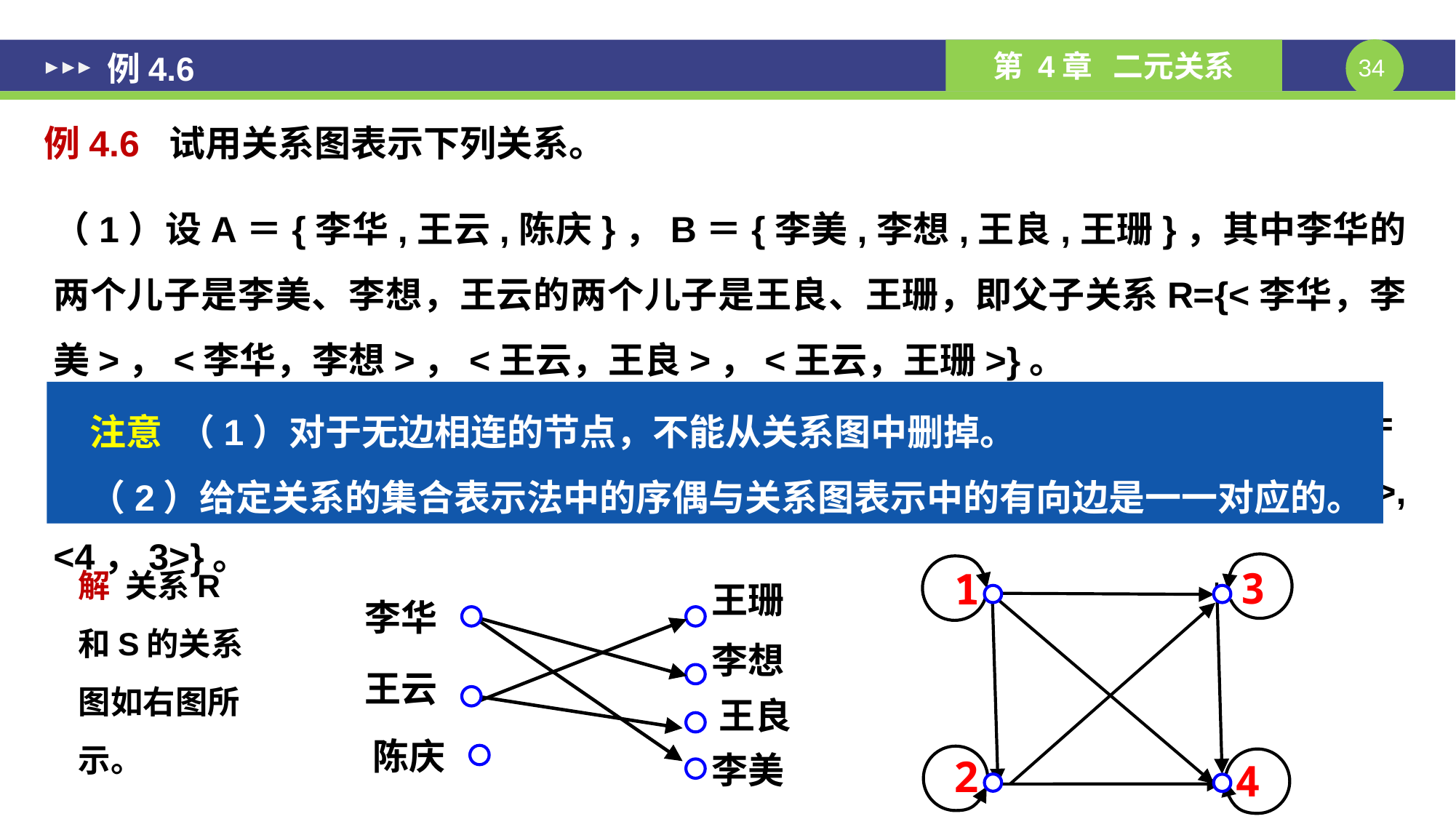

# 例4.6
例4.6  试用关系图表示下列关系。
（1）设A＝{李华,王云,陈庆}，B＝{李美,李想,王良,王珊}，其中李华的两个儿子是李美、李想，王云的两个儿子是王良、王珊，即父子关系R={<李华，李美>，<李华，李想>，<王云，王良>，<王云，王珊>}。
（2）设A＝{1，2，3，4}，A上的大于等于关系S＝{<1，1>,<2，2>,<3，3>,<4，4>,<2，1>,<3，1>,<4，1>,<3，2>,<4，2>,<4，3>}。
注意  （1）对于无边相连的节点，不能从关系图中删掉。
（2）给定关系的集合表示法中的序偶与关系图表示中的有向边是一一对应的。
解  关系R和S的关系图如右图所示。

3
1
王珊

李华

李想

王云

王良

陈庆

李美

2
4